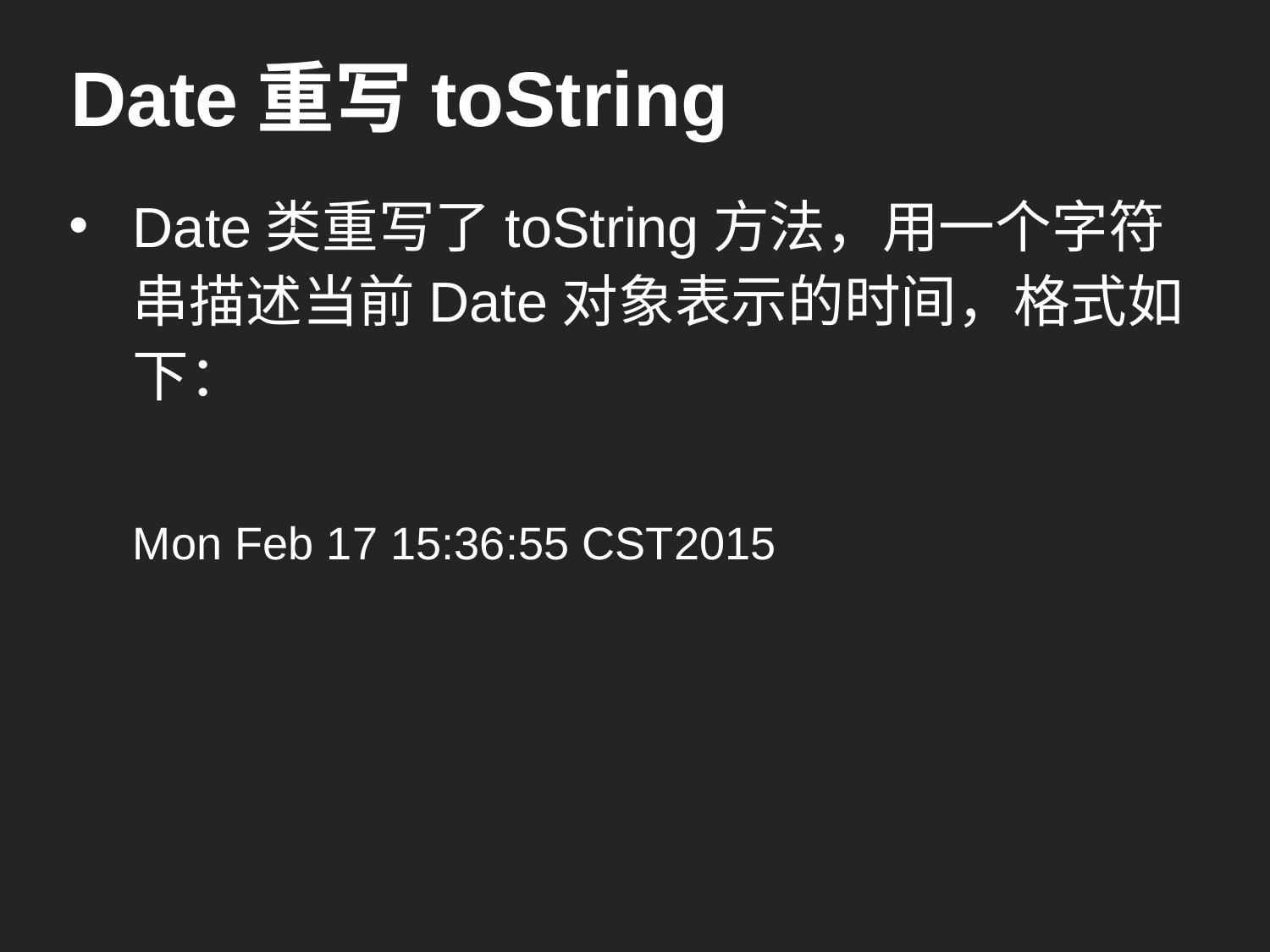

# Date重写toString
Date类重写了toString方法，用一个字符串描述当前Date对象表示的时间，格式如下：

Mon Feb 17 15:36:55 CST2015